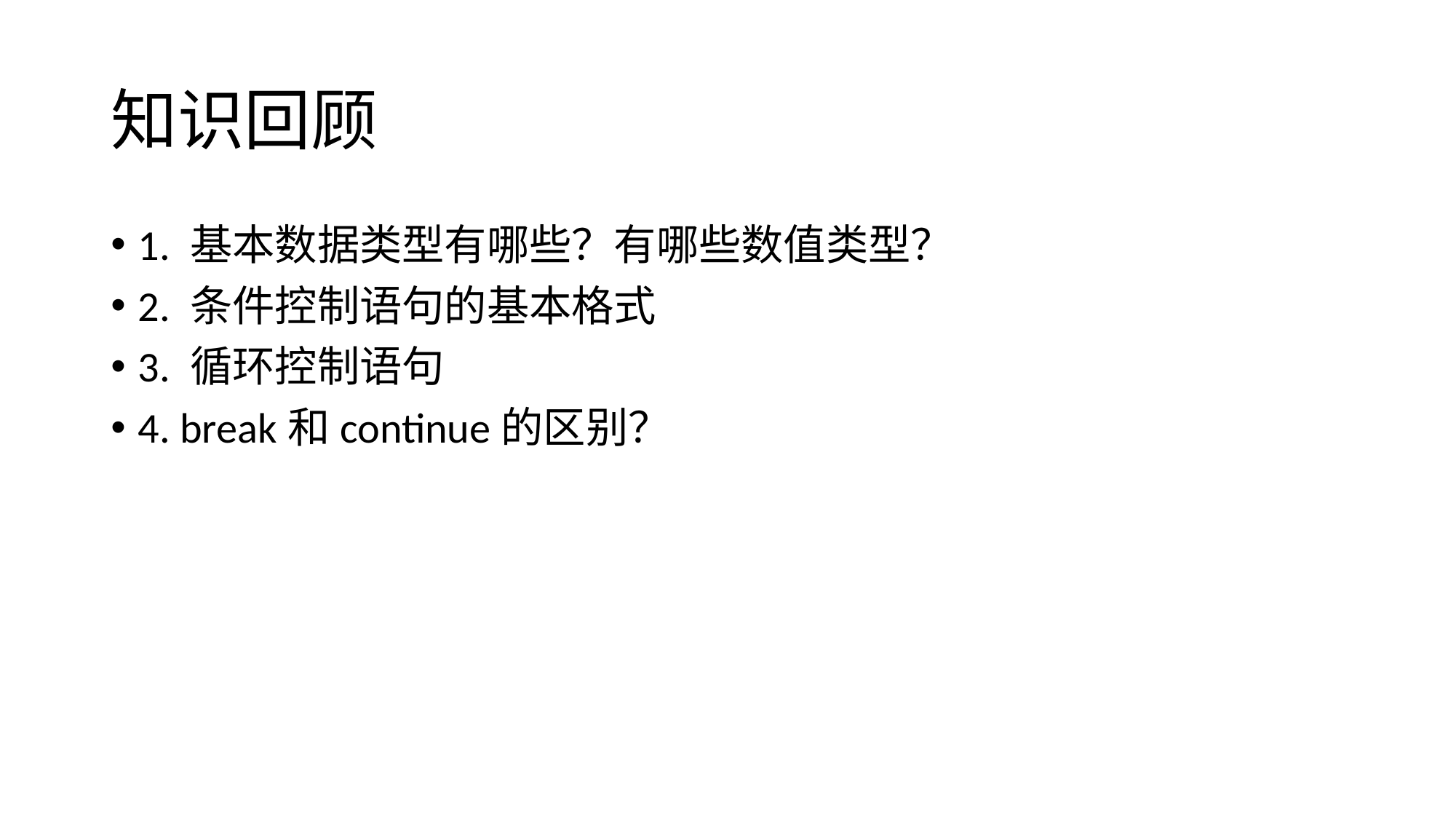

# 知识回顾
1. 基本数据类型有哪些？有哪些数值类型？
2. 条件控制语句的基本格式
3. 循环控制语句
4. break和continue的区别？